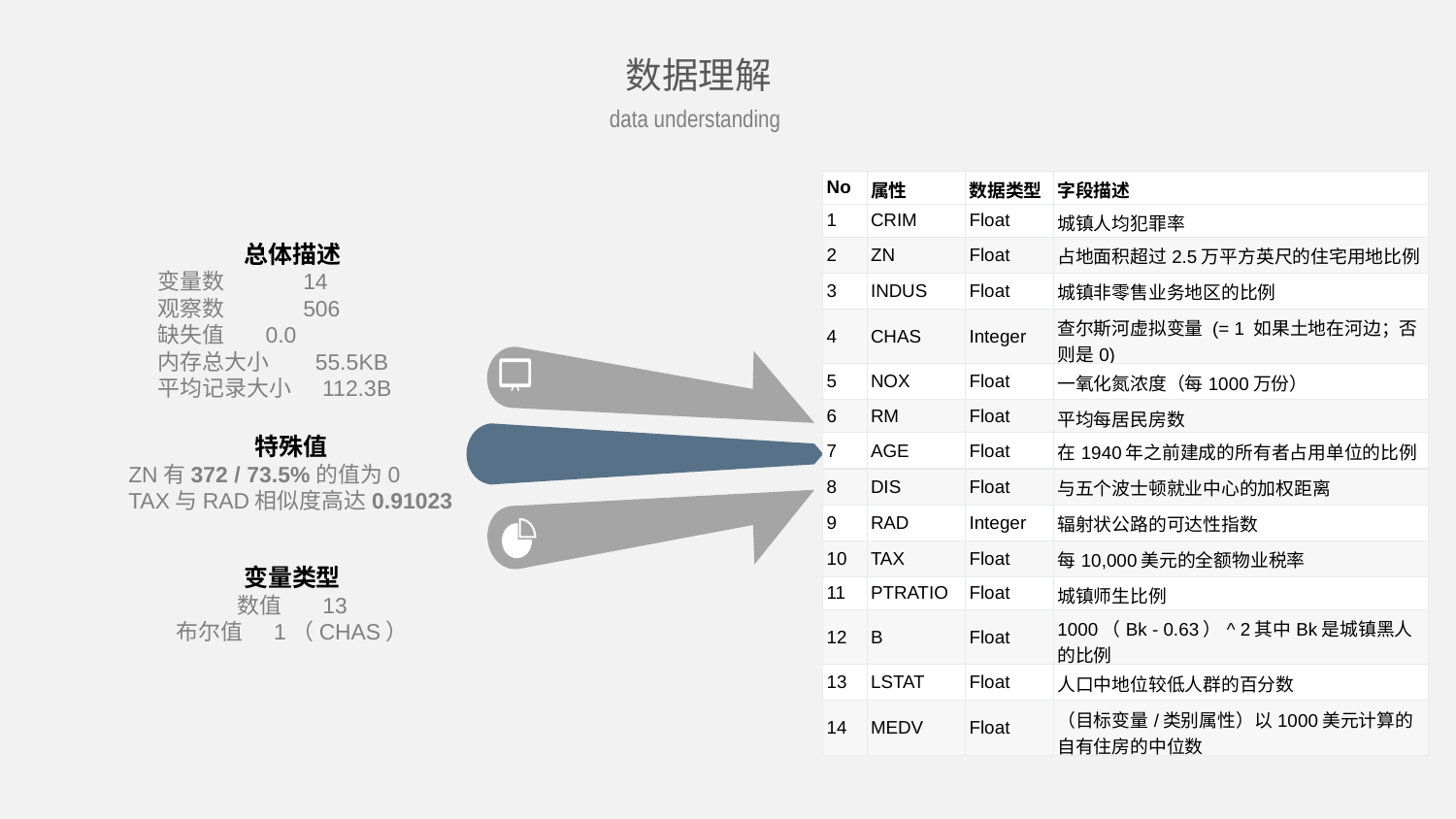

数据理解
data understanding
| No | 属性 | 数据类型 | 字段描述 |
| --- | --- | --- | --- |
| 1 | CRIM | Float | 城镇人均犯罪率 |
| 2 | ZN | Float | 占地面积超过2.5万平方英尺的住宅用地比例 |
| 3 | INDUS | Float | 城镇非零售业务地区的比例 |
| 4 | CHAS | Integer | 查尔斯河虚拟变量 (= 1 如果土地在河边；否则是0) |
| 5 | NOX | Float | 一氧化氮浓度（每1000万份） |
| 6 | RM | Float | 平均每居民房数 |
| 7 | AGE | Float | 在1940年之前建成的所有者占用单位的比例 |
| 8 | DIS | Float | 与五个波士顿就业中心的加权距离 |
| 9 | RAD | Integer | 辐射状公路的可达性指数 |
| 10 | TAX | Float | 每10,000美元的全额物业税率 |
| 11 | PTRATIO | Float | 城镇师生比例 |
| 12 | B | Float | 1000（Bk - 0.63）^ 2其中Bk是城镇黑人的比例 |
| 13 | LSTAT | Float | 人口中地位较低人群的百分数 |
| 14 | MEDV | Float | （目标变量/类别属性）以1000美元计算的自有住房的中位数 |
总体描述
变量数    	14
观察数    	506
缺失值       0.0
内存总大小        55.5KB
平均记录大小     112.3B

特殊值
ZN有372 / 73.5%的值为0
TAX与RAD相似度高达0.91023

变量类型
数值       13
布尔值     1（CHAS）